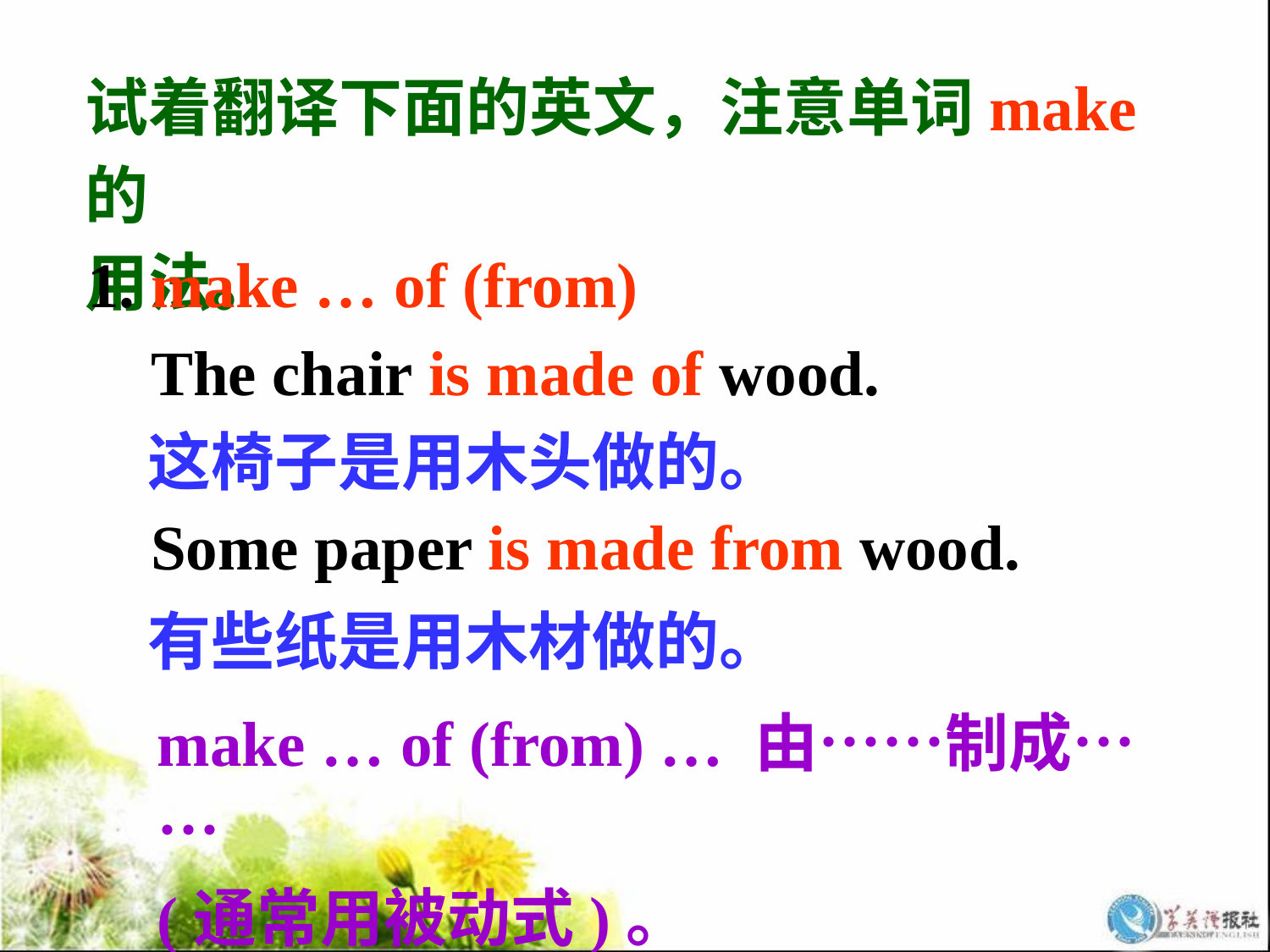

试着翻译下面的英文，注意单词make的
用法。
 make … of (from)
    The chair is made of wood.

    Some paper is made from wood.

这椅子是用木头做的。
有些纸是用木材做的。
make … of (from) … 由……制成……
(通常用被动式)。